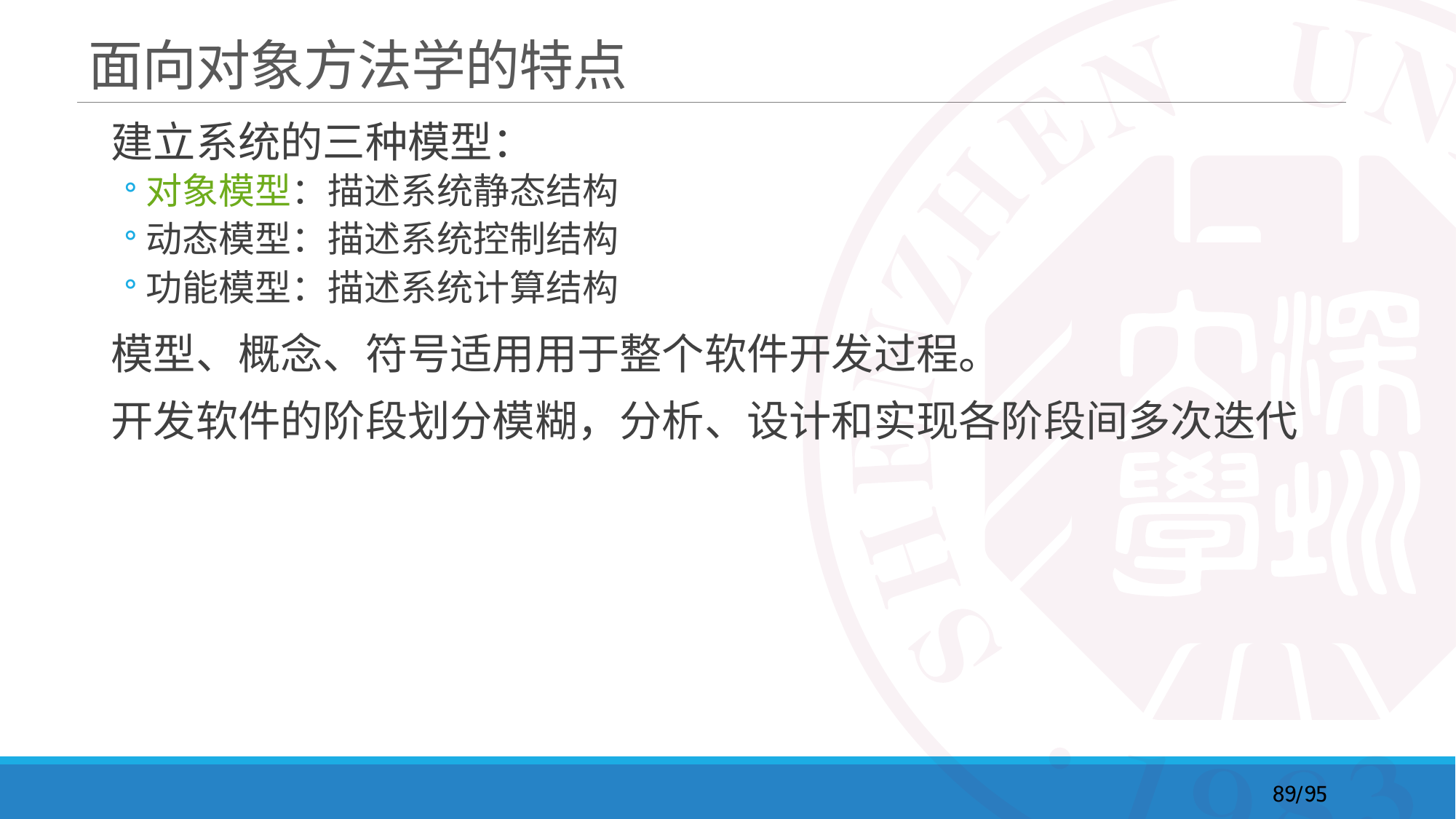

# 面向对象方法学的特点
建立系统的三种模型：
对象模型：描述系统静态结构
动态模型：描述系统控制结构
功能模型：描述系统计算结构
模型、概念、符号适用用于整个软件开发过程。
开发软件的阶段划分模糊，分析、设计和实现各阶段间多次迭代
89/95